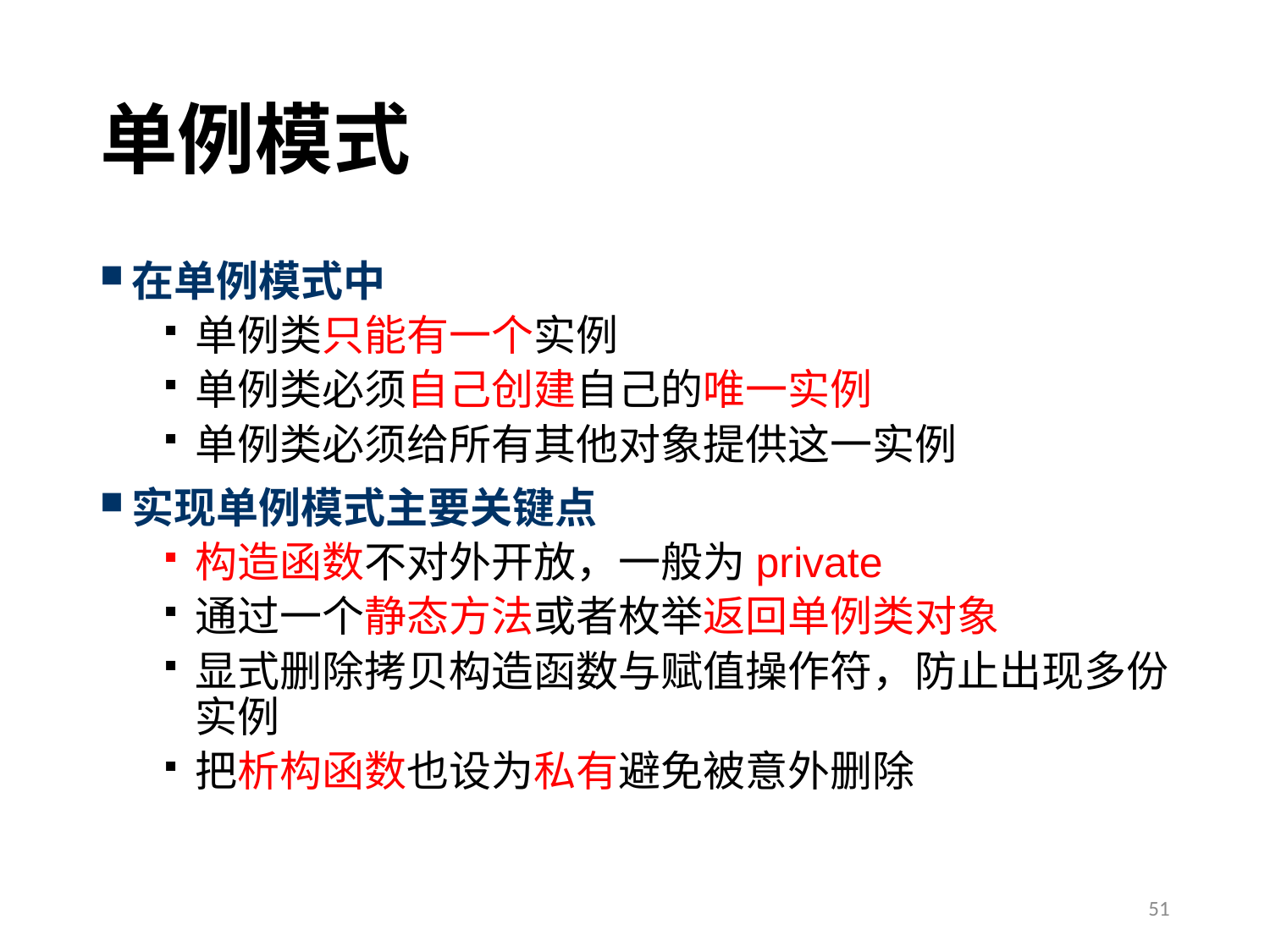

# 单例模式
在单例模式中
单例类只能有一个实例
单例类必须自己创建自己的唯一实例
单例类必须给所有其他对象提供这一实例
实现单例模式主要关键点
构造函数不对外开放，一般为private
通过一个静态方法或者枚举返回单例类对象
显式删除拷贝构造函数与赋值操作符，防止出现多份实例
把析构函数也设为私有避免被意外删除
51